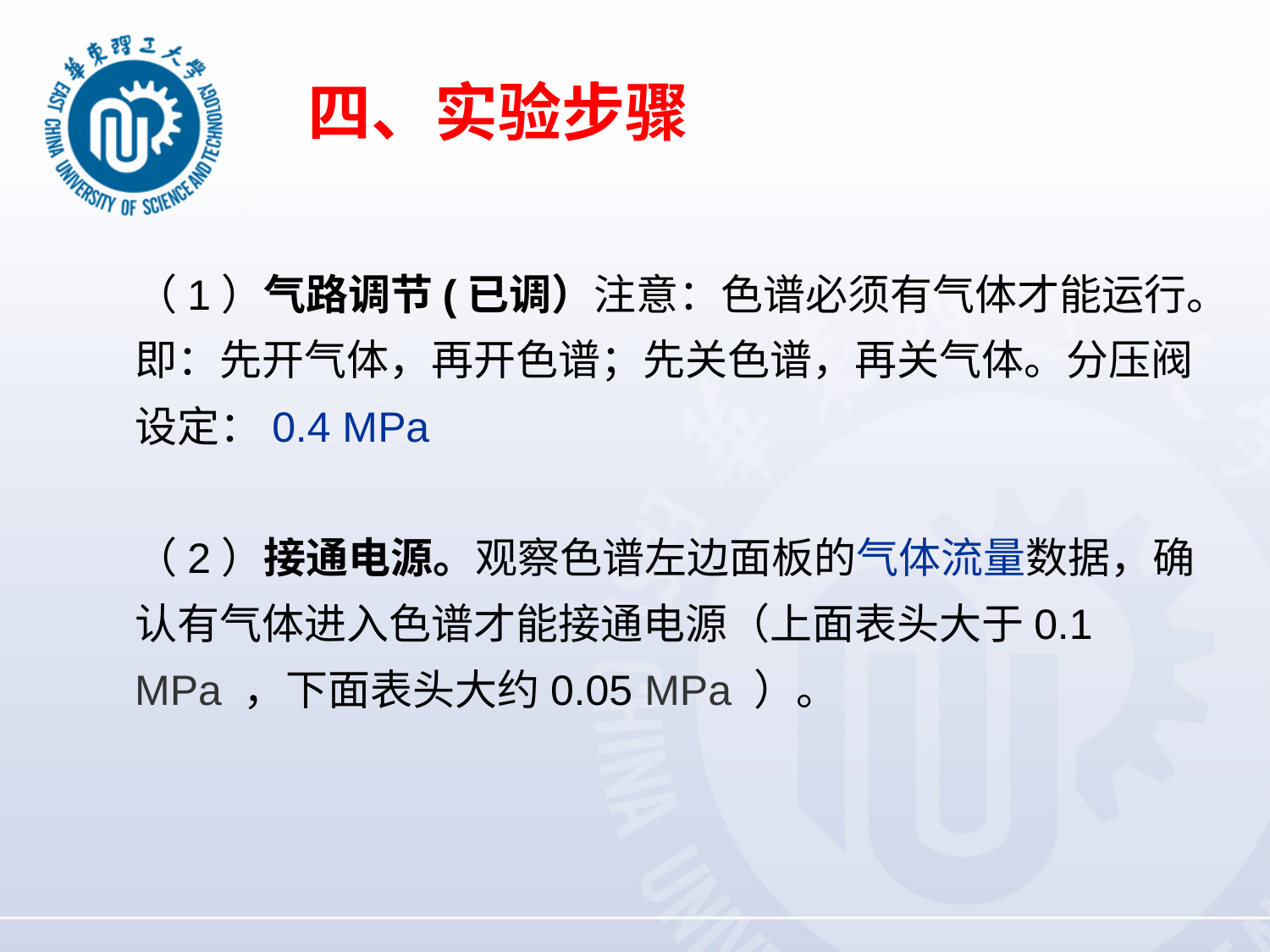

四、实验步骤
（1）气路调节(已调）注意：色谱必须有气体才能运行。即：先开气体，再开色谱；先关色谱，再关气体。分压阀设定：0.4 MPa

（2）接通电源。观察色谱左边面板的气体流量数据，确认有气体进入色谱才能接通电源（上面表头大于0.1 MPa ，下面表头大约0.05 MPa ）。